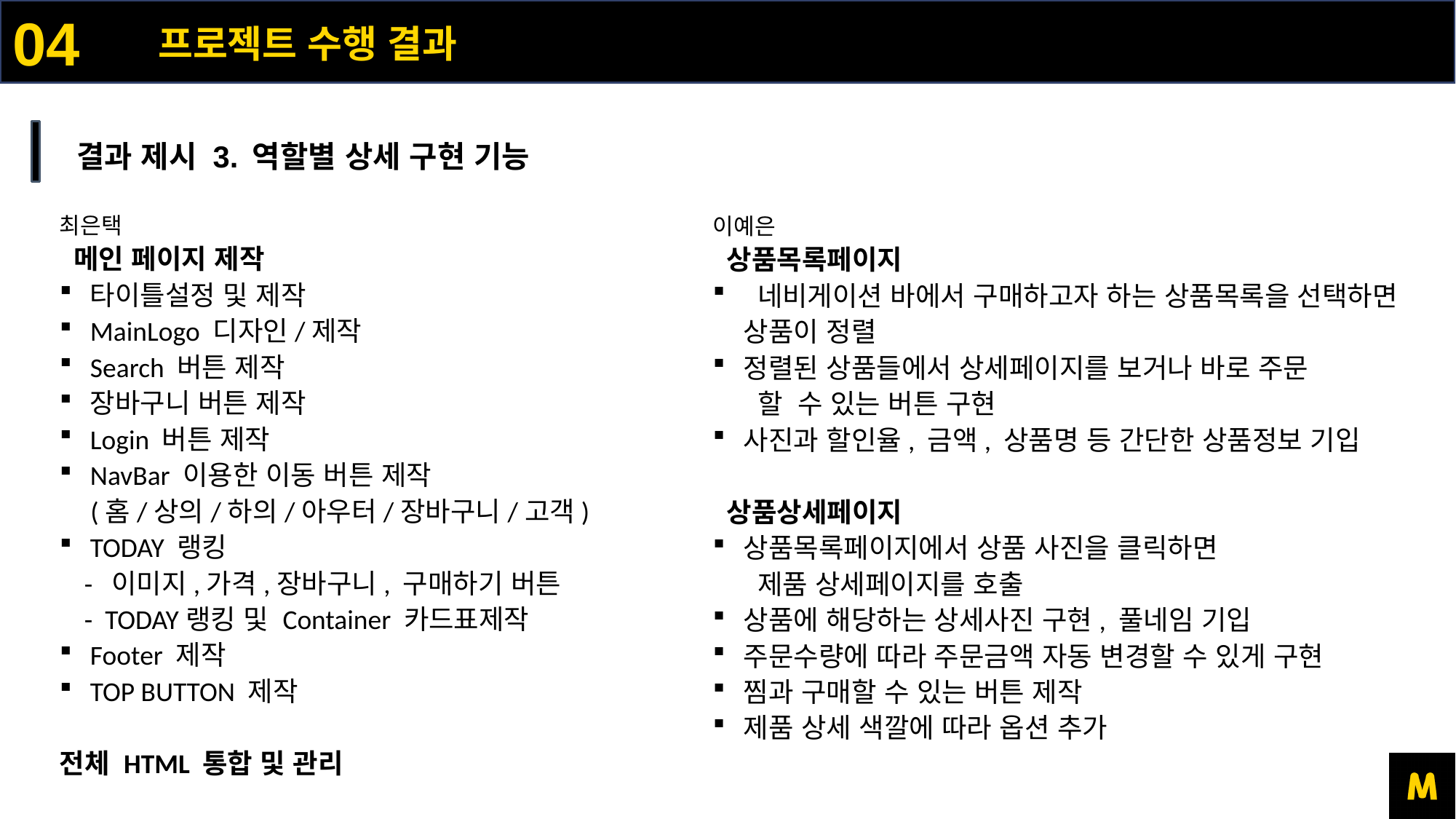

04
프로젝트 수행 결과

결과 제시 3. 역할별 상세 구현 기능
최은택
 메인 페이지 제작
타이틀설정 및 제작
MainLogo 디자인/제작
Search 버튼 제작
장바구니 버튼 제작
Login 버튼 제작
NavBar 이용한 이동 버튼 제작
     (홈/상의/하의/아우터/장바구니/고객)
TODAY 랭킹
    -  이미지,가격,장바구니, 구매하기 버튼
    -  TODAY랭킹 및 Container 카드표제작
Footer 제작
TOP BUTTON 제작

전체 HTML 통합 및 관리
이예은
 상품목록페이지
 네비게이션 바에서 구매하고자 하는 상품목록을 선택하면 상품이 정렬
정렬된 상품들에서 상세페이지를 보거나 바로 주문
     할  수 있는 버튼 구현
사진과 할인율, 금액, 상품명 등 간단한 상품정보 기입

 상품상세페이지
상품목록페이지에서 상품 사진을 클릭하면
     제품 상세페이지를 호출
상품에 해당하는 상세사진 구현, 풀네임 기입
주문수량에 따라 주문금액 자동 변경할 수 있게 구현
찜과 구매할 수 있는 버튼 제작
제품 상세 색깔에 따라 옵션 추가